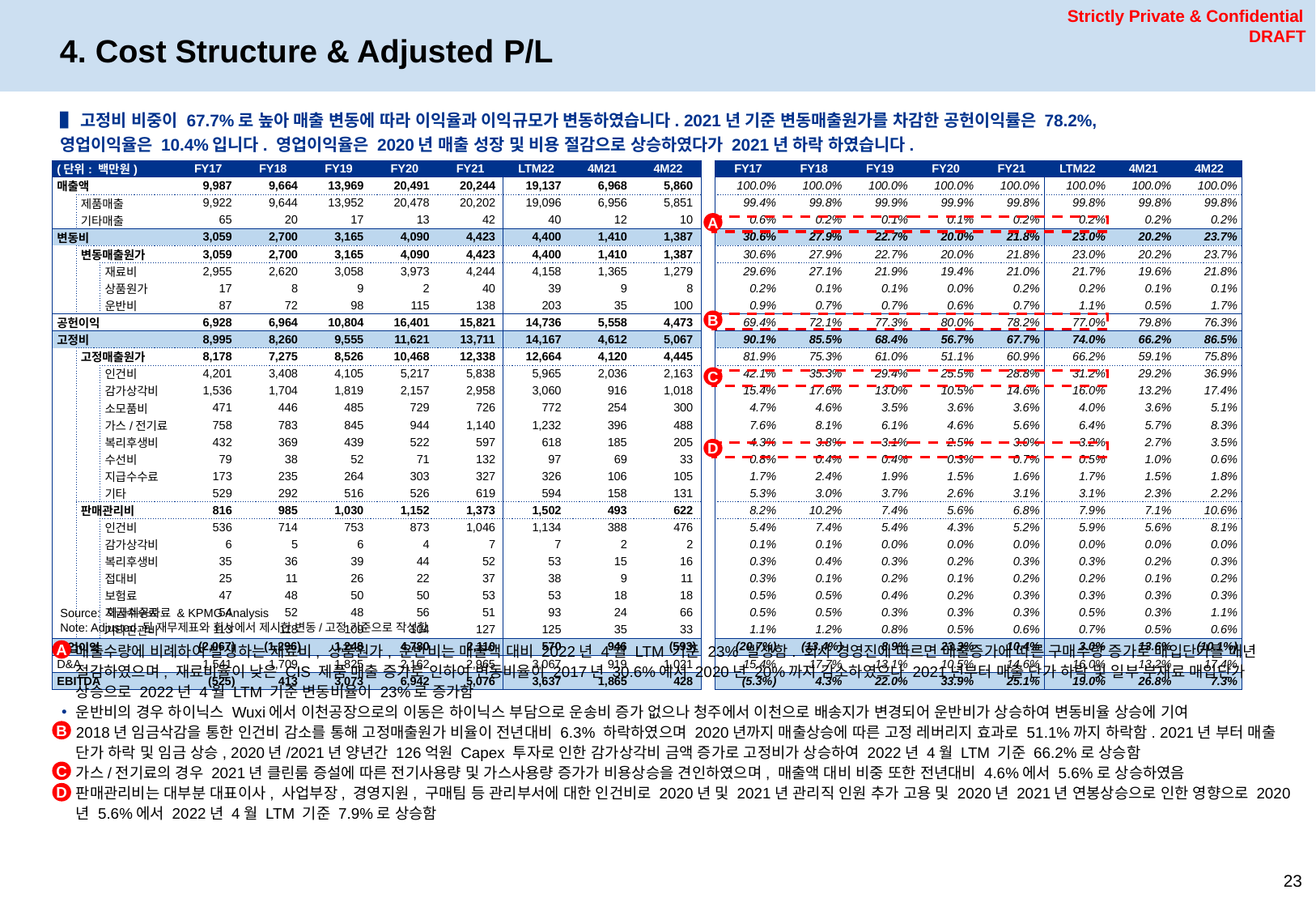

# 4. Cost Structure & Adjusted P/L
▌고정비 비중이 67.7%로 높아 매출 변동에 따라 이익율과 이익규모가 변동하였습니다. 2021년 기준 변동매출원가를 차감한 공헌이익률은 78.2%, 영업이익율은 10.4%입니다. 영업이익율은 2020년 매출 성장 및 비용 절감으로 상승하였다가 2021년 하락 하였습니다.
| (단위: 백만원) |  |  | FY17 | FY18 | FY19 | FY20 | FY21 | LTM22 | 4M21 | 4M22 |  | FY17 | FY18 | FY19 | FY20 | FY21 | LTM22 | 4M21 | 4M22 |
| --- | --- | --- | --- | --- | --- | --- | --- | --- | --- | --- | --- | --- | --- | --- | --- | --- | --- | --- | --- |
| 매출액 |  |  | 9,987 | 9,664 | 13,969 | 20,491 | 20,244 | 19,137 | 6,968 | 5,860 |  | 100.0% | 100.0% | 100.0% | 100.0% | 100.0% | 100.0% | 100.0% | 100.0% |
|  | 제품매출 |  | 9,922 | 9,644 | 13,952 | 20,478 | 20,202 | 19,096 | 6,956 | 5,851 |  | 99.4% | 99.8% | 99.9% | 99.9% | 99.8% | 99.8% | 99.8% | 99.8% |
|  | 기타매출 |  | 65 | 20 | 17 | 13 | 42 | 40 | 12 | 10 |  | 0.6% | 0.2% | 0.1% | 0.1% | 0.2% | 0.2% | 0.2% | 0.2% |
| 변동비 |  |  | 3,059 | 2,700 | 3,165 | 4,090 | 4,423 | 4,400 | 1,410 | 1,387 |  | 30.6% | 27.9% | 22.7% | 20.0% | 21.8% | 23.0% | 20.2% | 23.7% |
|  | 변동매출원가 |  | 3,059 | 2,700 | 3,165 | 4,090 | 4,423 | 4,400 | 1,410 | 1,387 |  | 30.6% | 27.9% | 22.7% | 20.0% | 21.8% | 23.0% | 20.2% | 23.7% |
|  |  | 재료비 | 2,955 | 2,620 | 3,058 | 3,973 | 4,244 | 4,158 | 1,365 | 1,279 |  | 29.6% | 27.1% | 21.9% | 19.4% | 21.0% | 21.7% | 19.6% | 21.8% |
|  |  | 상품원가 | 17 | 8 | 9 | 2 | 40 | 39 | 9 | 8 |  | 0.2% | 0.1% | 0.1% | 0.0% | 0.2% | 0.2% | 0.1% | 0.1% |
|  |  | 운반비 | 87 | 72 | 98 | 115 | 138 | 203 | 35 | 100 |  | 0.9% | 0.7% | 0.7% | 0.6% | 0.7% | 1.1% | 0.5% | 1.7% |
| 공헌이익 |  |  | 6,928 | 6,964 | 10,804 | 16,401 | 15,821 | 14,736 | 5,558 | 4,473 |  | 69.4% | 72.1% | 77.3% | 80.0% | 78.2% | 77.0% | 79.8% | 76.3% |
| 고정비 |  |  | 8,995 | 8,260 | 9,555 | 11,621 | 13,711 | 14,167 | 4,612 | 5,067 |  | 90.1% | 85.5% | 68.4% | 56.7% | 67.7% | 74.0% | 66.2% | 86.5% |
|  | 고정매출원가 |  | 8,178 | 7,275 | 8,526 | 10,468 | 12,338 | 12,664 | 4,120 | 4,445 |  | 81.9% | 75.3% | 61.0% | 51.1% | 60.9% | 66.2% | 59.1% | 75.8% |
|  |  | 인건비 | 4,201 | 3,408 | 4,105 | 5,217 | 5,838 | 5,965 | 2,036 | 2,163 |  | 42.1% | 35.3% | 29.4% | 25.5% | 28.8% | 31.2% | 29.2% | 36.9% |
|  |  | 감가상각비 | 1,536 | 1,704 | 1,819 | 2,157 | 2,958 | 3,060 | 916 | 1,018 |  | 15.4% | 17.6% | 13.0% | 10.5% | 14.6% | 16.0% | 13.2% | 17.4% |
|  |  | 소모품비 | 471 | 446 | 485 | 729 | 726 | 772 | 254 | 300 |  | 4.7% | 4.6% | 3.5% | 3.6% | 3.6% | 4.0% | 3.6% | 5.1% |
|  |  | 가스/전기료 | 758 | 783 | 845 | 944 | 1,140 | 1,232 | 396 | 488 |  | 7.6% | 8.1% | 6.1% | 4.6% | 5.6% | 6.4% | 5.7% | 8.3% |
|  |  | 복리후생비 | 432 | 369 | 439 | 522 | 597 | 618 | 185 | 205 |  | 4.3% | 3.8% | 3.1% | 2.5% | 3.0% | 3.2% | 2.7% | 3.5% |
|  |  | 수선비 | 79 | 38 | 52 | 71 | 132 | 97 | 69 | 33 |  | 0.8% | 0.4% | 0.4% | 0.3% | 0.7% | 0.5% | 1.0% | 0.6% |
|  |  | 지급수수료 | 173 | 235 | 264 | 303 | 327 | 326 | 106 | 105 |  | 1.7% | 2.4% | 1.9% | 1.5% | 1.6% | 1.7% | 1.5% | 1.8% |
|  |  | 기타 | 529 | 292 | 516 | 526 | 619 | 594 | 158 | 131 |  | 5.3% | 3.0% | 3.7% | 2.6% | 3.1% | 3.1% | 2.3% | 2.2% |
|  | 판매관리비 |  | 816 | 985 | 1,030 | 1,152 | 1,373 | 1,502 | 493 | 622 |  | 8.2% | 10.2% | 7.4% | 5.6% | 6.8% | 7.9% | 7.1% | 10.6% |
|  |  | 인건비 | 536 | 714 | 753 | 873 | 1,046 | 1,134 | 388 | 476 |  | 5.4% | 7.4% | 5.4% | 4.3% | 5.2% | 5.9% | 5.6% | 8.1% |
|  |  | 감가상각비 | 6 | 5 | 6 | 4 | 7 | 7 | 2 | 2 |  | 0.1% | 0.1% | 0.0% | 0.0% | 0.0% | 0.0% | 0.0% | 0.0% |
|  |  | 복리후생비 | 35 | 36 | 39 | 44 | 52 | 53 | 15 | 16 |  | 0.3% | 0.4% | 0.3% | 0.2% | 0.3% | 0.3% | 0.2% | 0.3% |
|  |  | 접대비 | 25 | 11 | 26 | 22 | 37 | 38 | 9 | 11 |  | 0.3% | 0.1% | 0.2% | 0.1% | 0.2% | 0.2% | 0.1% | 0.2% |
|  |  | 보험료 | 47 | 48 | 50 | 50 | 53 | 53 | 18 | 18 |  | 0.5% | 0.5% | 0.4% | 0.2% | 0.3% | 0.3% | 0.3% | 0.3% |
|  |  | 지급수수료 | 54 | 52 | 48 | 56 | 51 | 93 | 24 | 66 |  | 0.5% | 0.5% | 0.3% | 0.3% | 0.3% | 0.5% | 0.3% | 1.1% |
|  |  | 기타판관비 | 113 | 118 | 109 | 104 | 127 | 125 | 35 | 33 |  | 1.1% | 1.2% | 0.8% | 0.5% | 0.6% | 0.7% | 0.5% | 0.6% |
| 영업이익 |  |  | (2,067) | (1,296) | 1,248 | 4,780 | 2,110 | 570 | 946 | (593) |  | (20.7%) | (13.4%) | 8.9% | 23.3% | 10.4% | 3.0% | 13.6% | (10.1%) |
| D&A |  |  | 1,541 | 1,709 | 1,825 | 2,162 | 2,965 | 3,067 | 919 | 1,021 |  | 15.4% | 17.7% | 13.1% | 10.5% | 14.6% | 16.0% | 13.2% | 17.4% |
| EBITDA |  |  | (525) | 413 | 3,073 | 6,942 | 5,076 | 3,637 | 1,865 | 428 |  | (5.3%) | 4.3% | 22.0% | 33.9% | 25.1% | 19.0% | 26.8% | 7.3% |
A

B

C

D

Source: 회사제공자료 & KPMG Analysis
Note: Adjusted 된 재무제표와 회사에서 제시한 변동/고정 기준으로 작성함

매출수량에 비례하여 발생하는 재료비, 상품원가, 운반비는 매출액 대비 2022년 4월 LTM 기준 23% 발생함. 회사 경영진에 따르면 매출증가에 따른 구매수량 증가로 매입단가를 매년 절감하였으며, 재료비율이 낮은 CIS 제품 매출 증가로 인하여 변동비율이 2017년 30.6%에서 2020년 20%까지 감소하였으나 2021년부터 매출 단가 하락 및 일부 부재료 매입단가 상승으로 2022년 4월 LTM 기준 변동비율이 23%로 증가함
운반비의 경우 하이닉스 Wuxi에서 이천공장으로의 이동은 하이닉스 부담으로 운송비 증가 없으나 청주에서 이천으로 배송지가 변경되어 운반비가 상승하여 변동비율 상승에 기여
2018년 임금삭감을 통한 인건비 감소를 통해 고정매출원가 비율이 전년대비 6.3% 하락하였으며 2020년까지 매출상승에 따른 고정 레버리지 효과로 51.1%까지 하락함. 2021년 부터 매출 단가 하락 및 임금 상승, 2020년/2021년 양년간 126억원 Capex 투자로 인한 감가상각비 금액 증가로 고정비가 상승하여 2022년 4월 LTM 기준 66.2%로 상승함
가스/전기료의 경우 2021년 클린룸 증설에 따른 전기사용량 및 가스사용량 증가가 비용상승을 견인하였으며, 매출액 대비 비중 또한 전년대비 4.6%에서 5.6%로 상승하였음
판매관리비는 대부분 대표이사, 사업부장, 경영지원, 구매팀 등 관리부서에 대한 인건비로 2020년 및 2021년 관리직 인원 추가 고용 및 2020년 2021년 연봉상승으로 인한 영향으로 2020년 5.6%에서 2022년 4월 LTM 기준 7.9%로 상승함
A
B
C
D